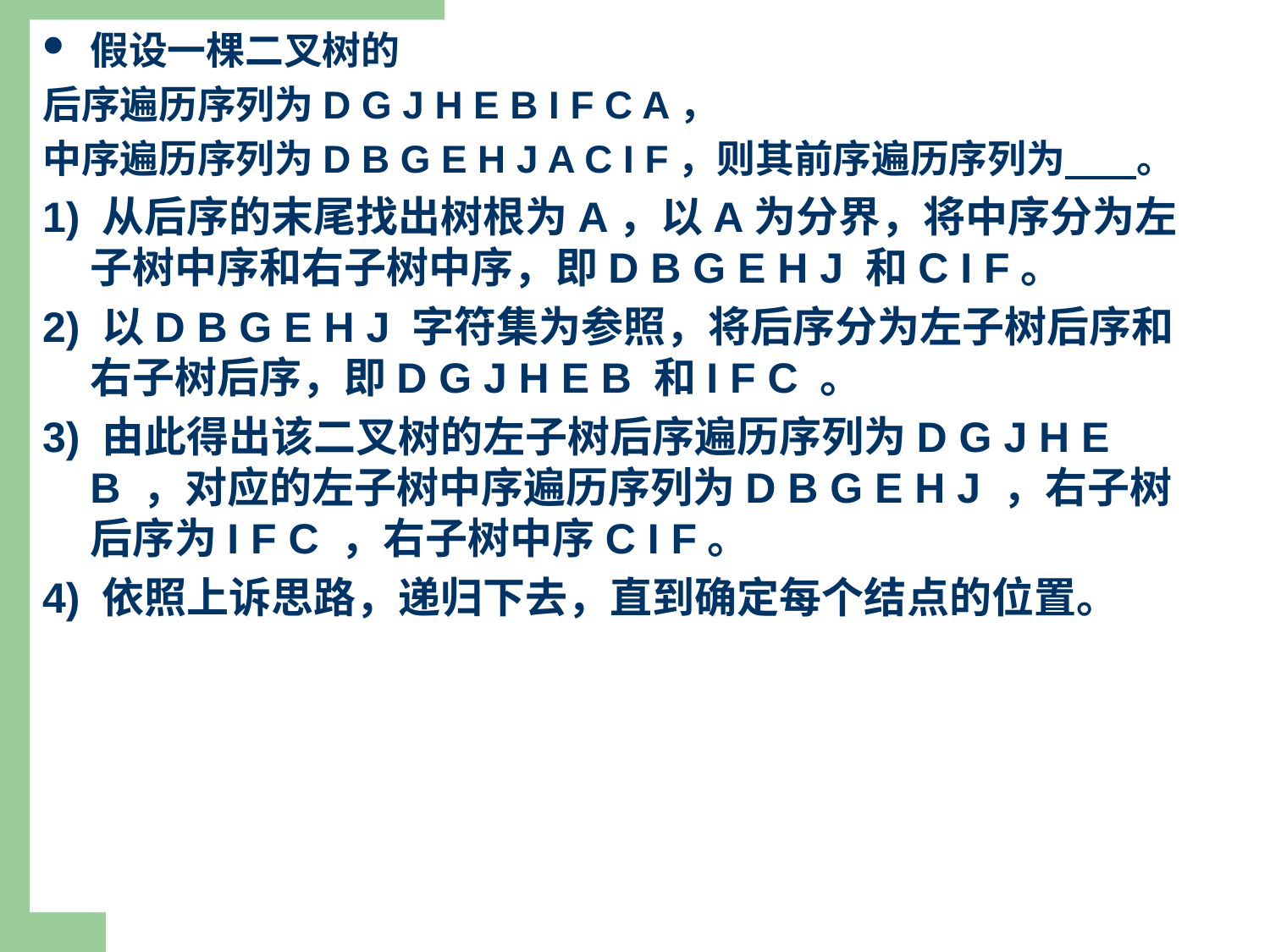

# 演算
假设一棵二叉树的
后序遍历序列为D G J H E B I F C A，
中序遍历序列为D B G E H J A C I F，则其前序遍历序列为        。
1) 从后序的末尾找出树根为A，以A为分界，将中序分为左子树中序和右子树中序，即D B G E H J 和C I F。
2) 以D B G E H J 字符集为参照，将后序分为左子树后序和右子树后序，即D G J H E B 和I F C 。
3) 由此得出该二叉树的左子树后序遍历序列为D G J H E B ，对应的左子树中序遍历序列为D B G E H J ，右子树后序为I F C ，右子树中序C I F。
4) 依照上诉思路，递归下去，直到确定每个结点的位置。